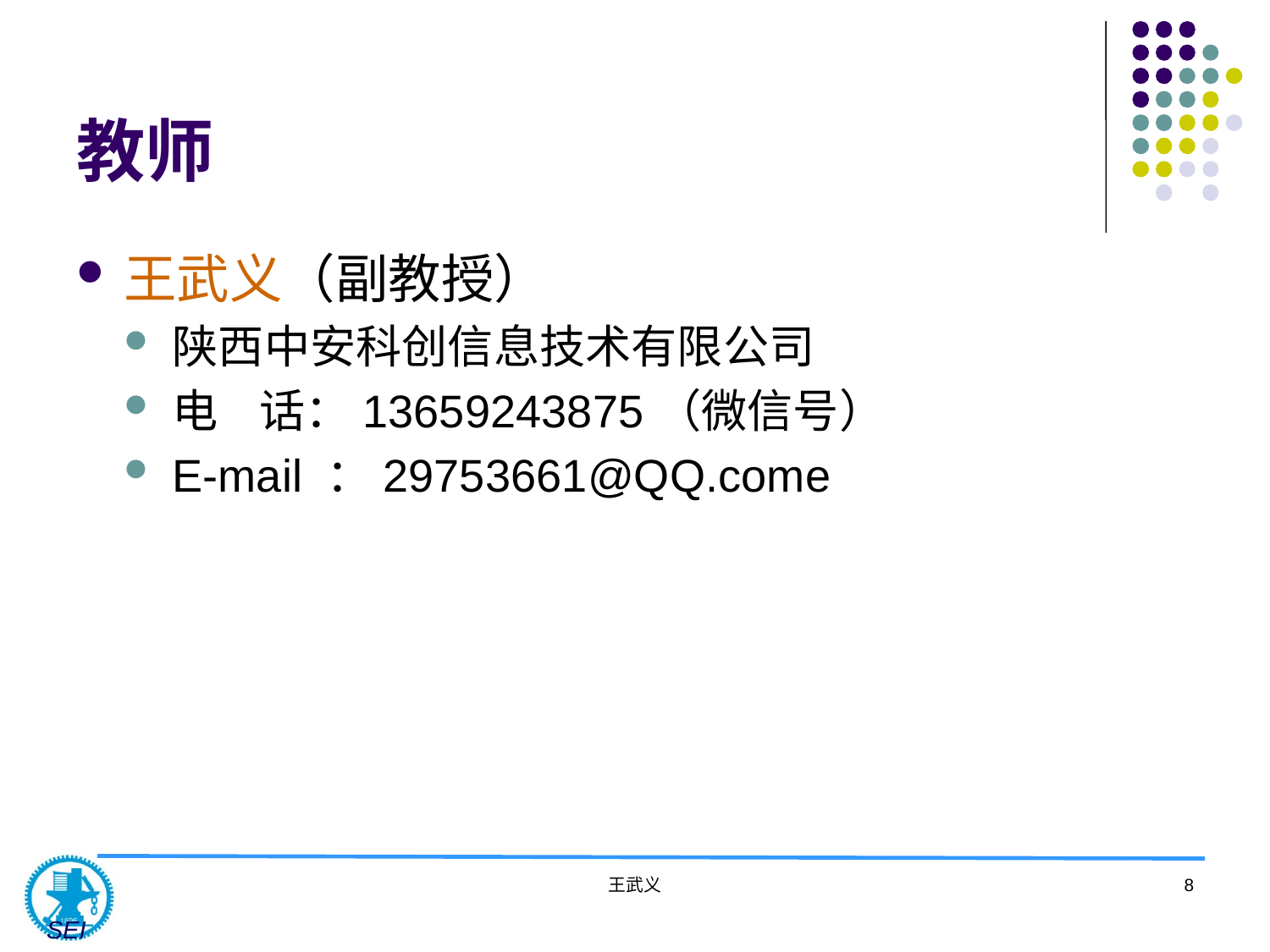

# 教师
王武义（副教授）
陕西中安科创信息技术有限公司
电    话：13659243875（微信号）
E-mail ：29753661@QQ.come
王武义
8